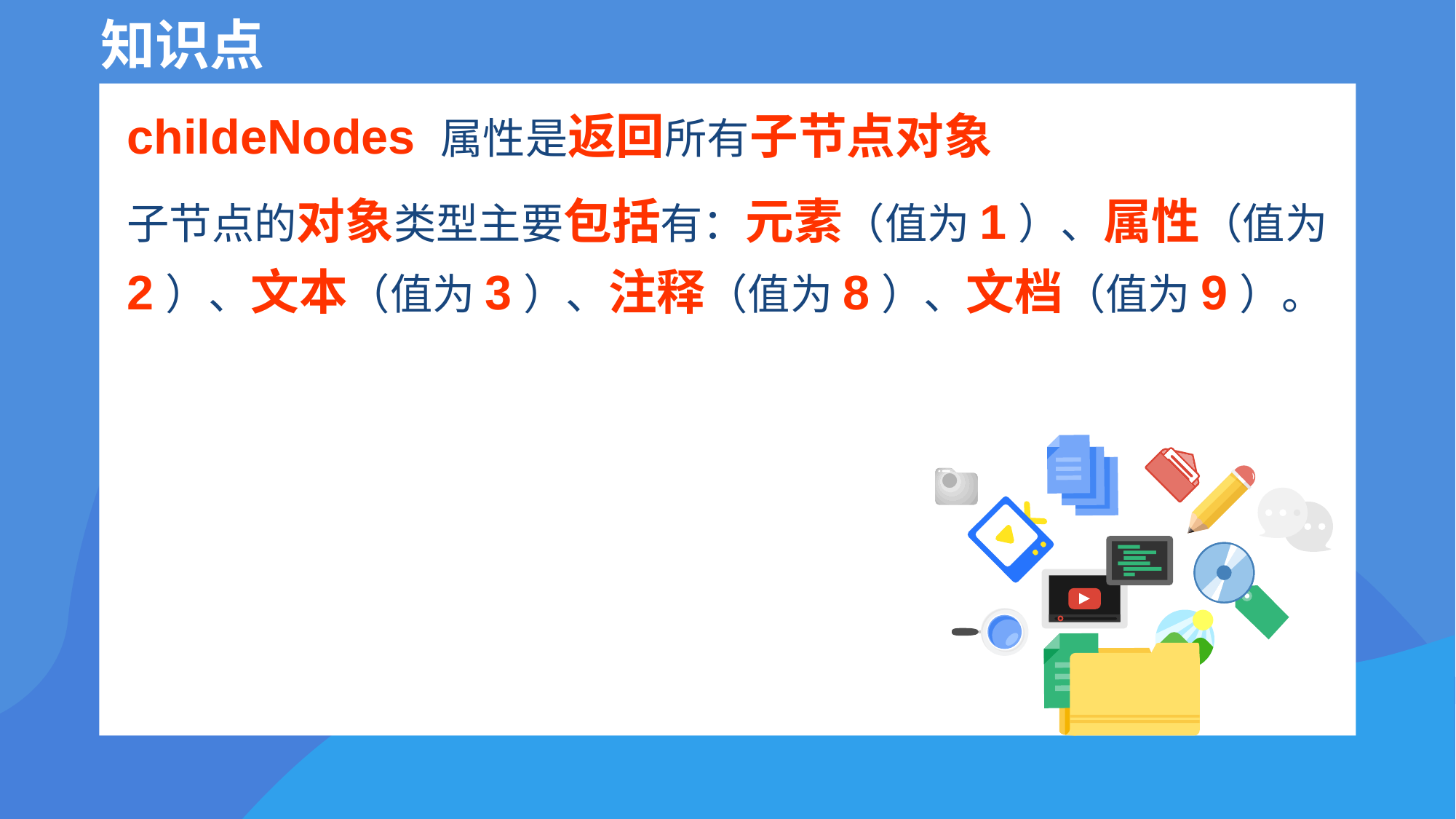

# 知识点
childeNodes 属性是返回所有子节点对象
子节点的对象类型主要包括有：元素（值为1）、属性（值为2）、文本（值为3）、注释（值为8）、文档（值为9）。